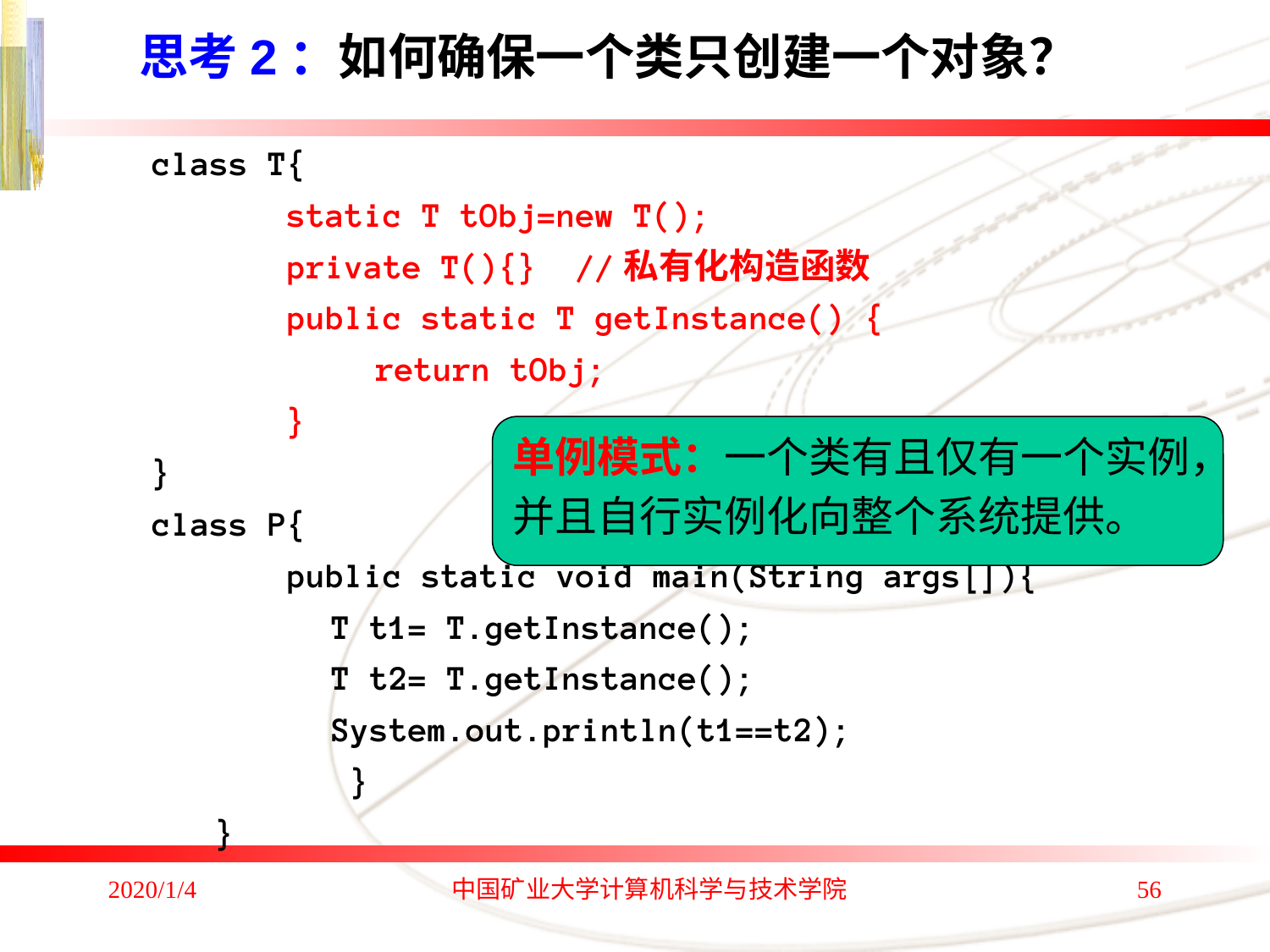

思考2：如何确保一个类只创建一个对象？
class T{
       static T tObj=new T();
       private T(){}  //私有化构造函数
       public static T getInstance() {
   	     return tObj;
       }
}
class P{
       public static void main(String args[]){
      T t1= T.getInstance();
      T t2= T.getInstance();
      System.out.println(t1==t2);
       }
}

单例模式：一个类有且仅有一个实例，
并且自行实例化向整个系统提供。

2020/1/4
中国矿业大学计算机科学与技术学院
56